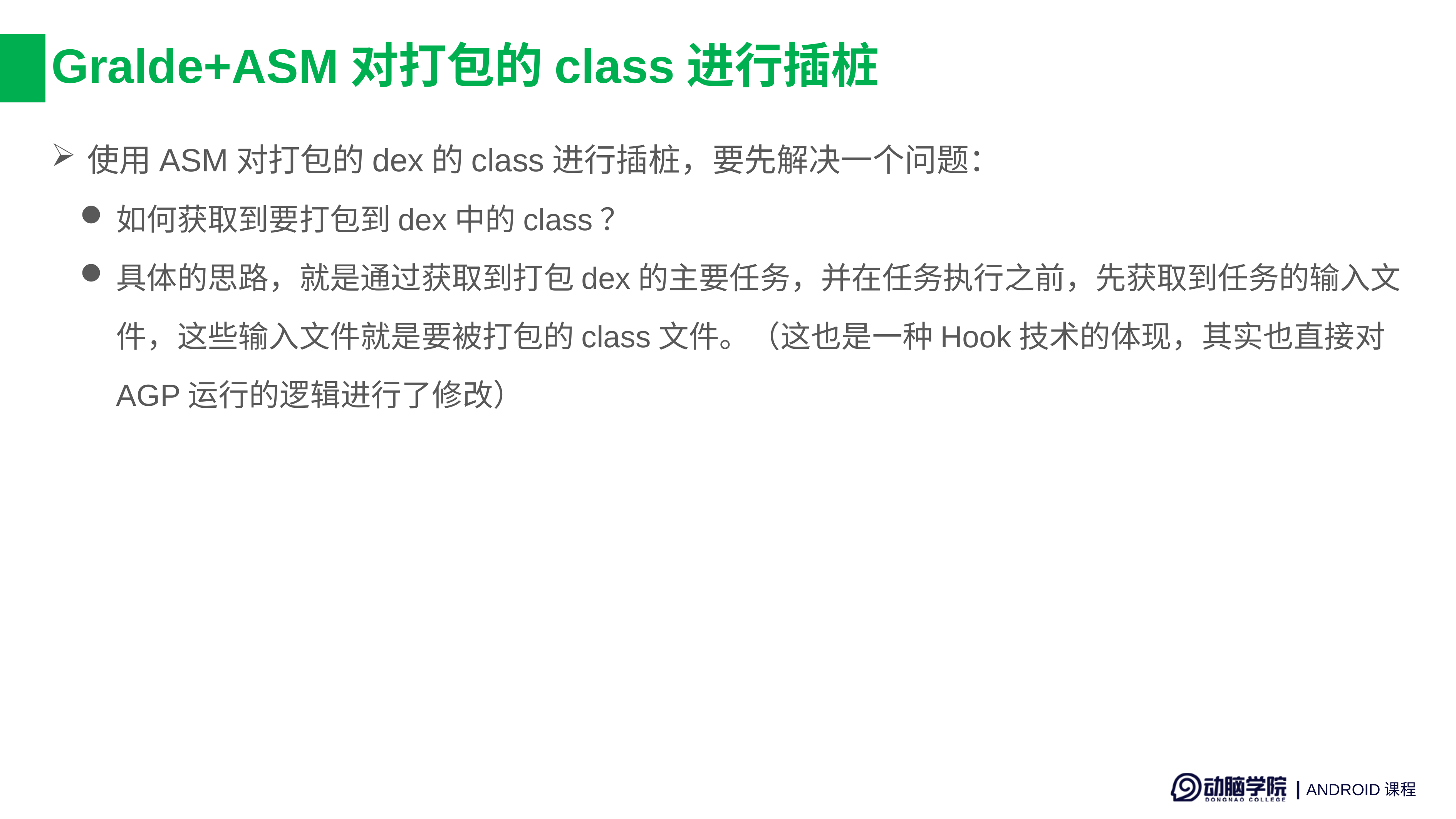

# Gralde+ASM对打包的class进行插桩
使用ASM对打包的dex的class进行插桩，要先解决一个问题：
如何获取到要打包到dex中的class？
具体的思路，就是通过获取到打包dex的主要任务，并在任务执行之前，先获取到任务的输入文件，这些输入文件就是要被打包的class文件。（这也是一种Hook技术的体现，其实也直接对AGP运行的逻辑进行了修改）